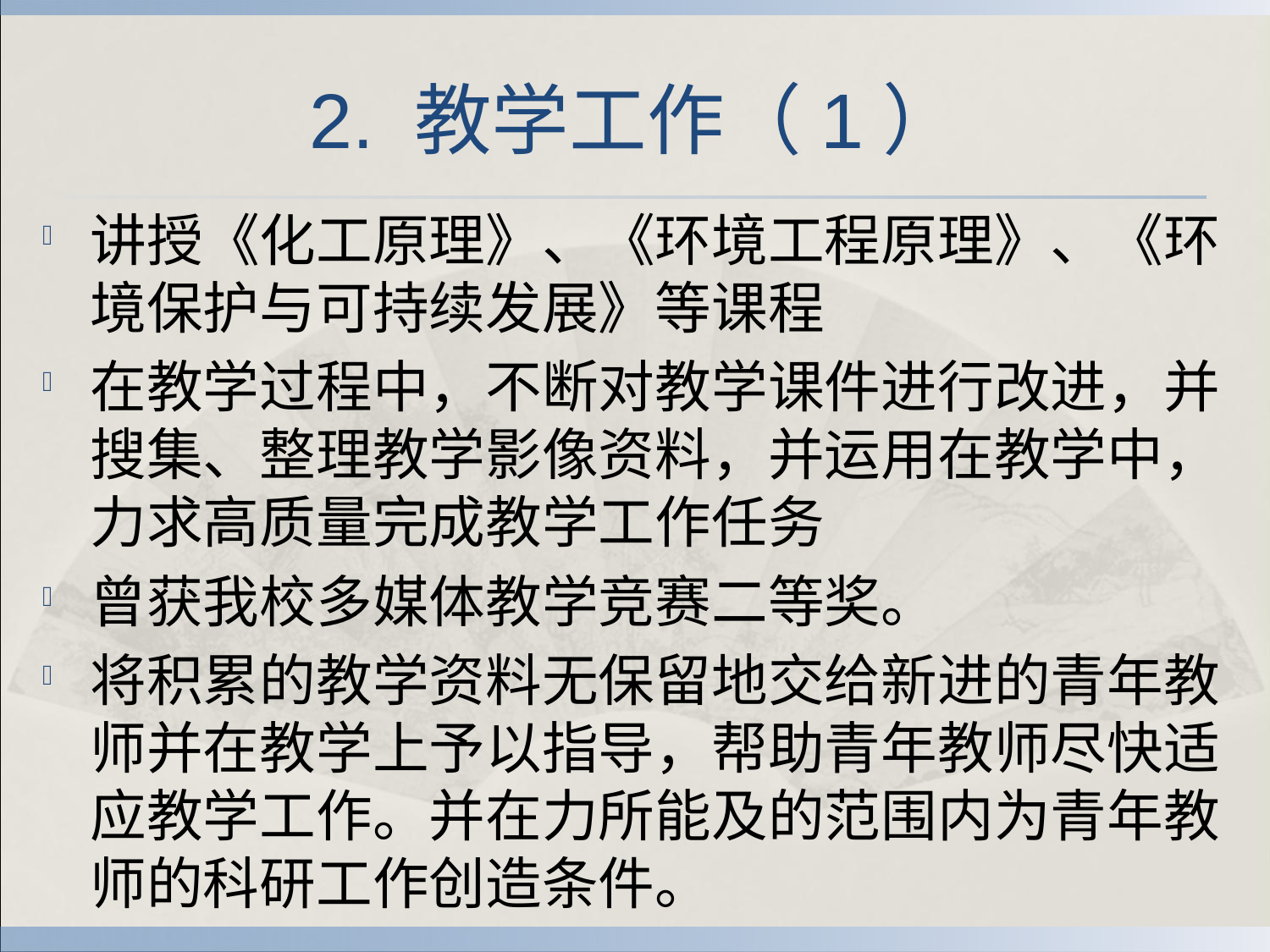

# 2. 教学工作（1）
讲授《化工原理》、《环境工程原理》、《环境保护与可持续发展》等课程
在教学过程中，不断对教学课件进行改进，并搜集、整理教学影像资料，并运用在教学中，力求高质量完成教学工作任务
曾获我校多媒体教学竞赛二等奖。
将积累的教学资料无保留地交给新进的青年教师并在教学上予以指导，帮助青年教师尽快适应教学工作。并在力所能及的范围内为青年教师的科研工作创造条件。